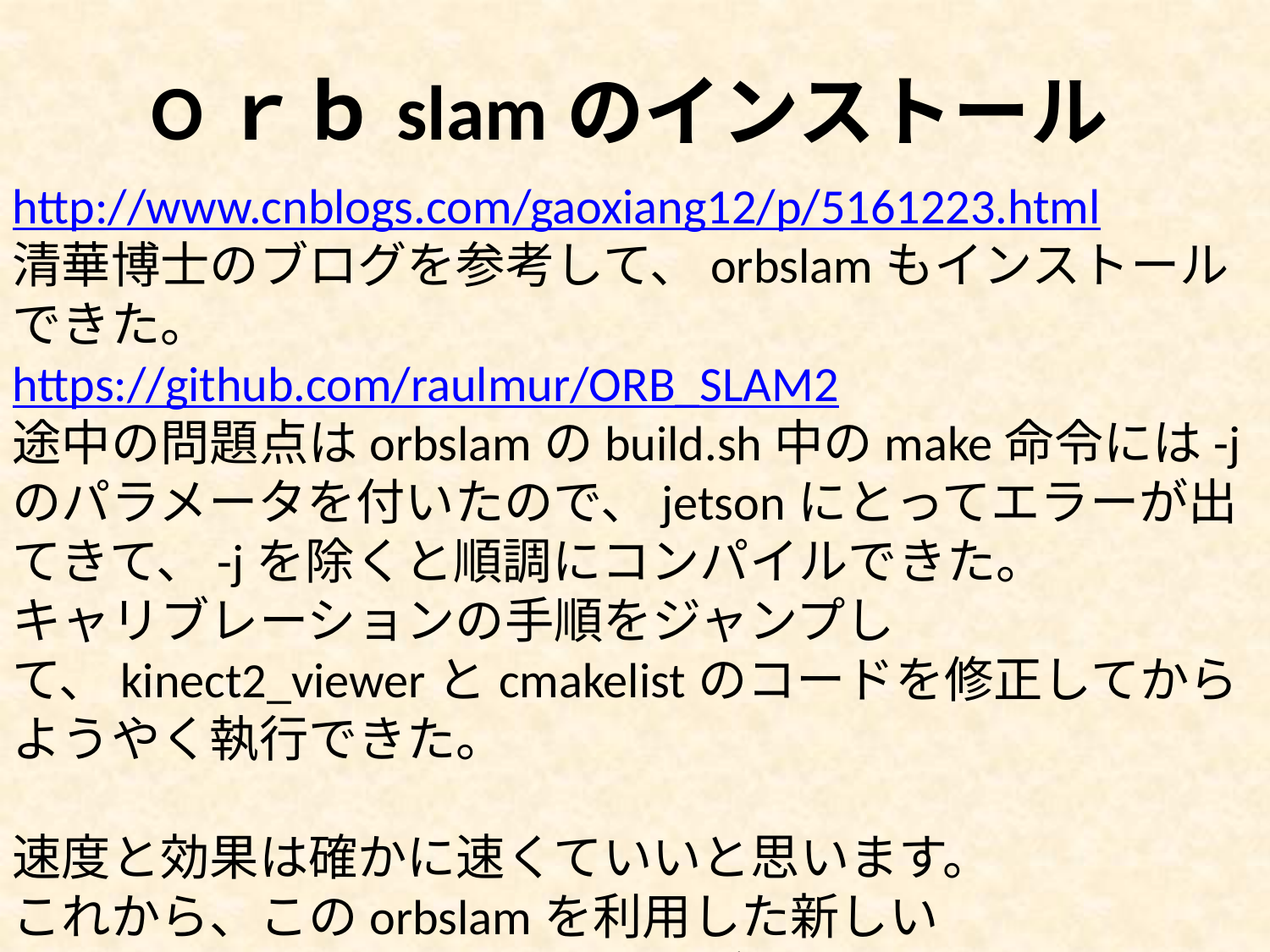

Oｒｂslamのインストール
http://www.cnblogs.com/gaoxiang12/p/5161223.html
清華博士のブログを参考して、orbslamもインストールできた。
https://github.com/raulmur/ORB_SLAM2
途中の問題点はorbslamのbuild.sh中のmake命令には-jのパラメータを付いたので、jetsonにとってエラーが出てきて、-jを除くと順調にコンパイルできた。
キャリブレーションの手順をジャンプして、kinect2_viewerとcmakelistのコードを修正してからようやく執行できた。

速度と効果は確かに速くていいと思います。
これから、このorbslamを利用した新しいkinectv2_viewerのプログラムをデモさせていただきます。